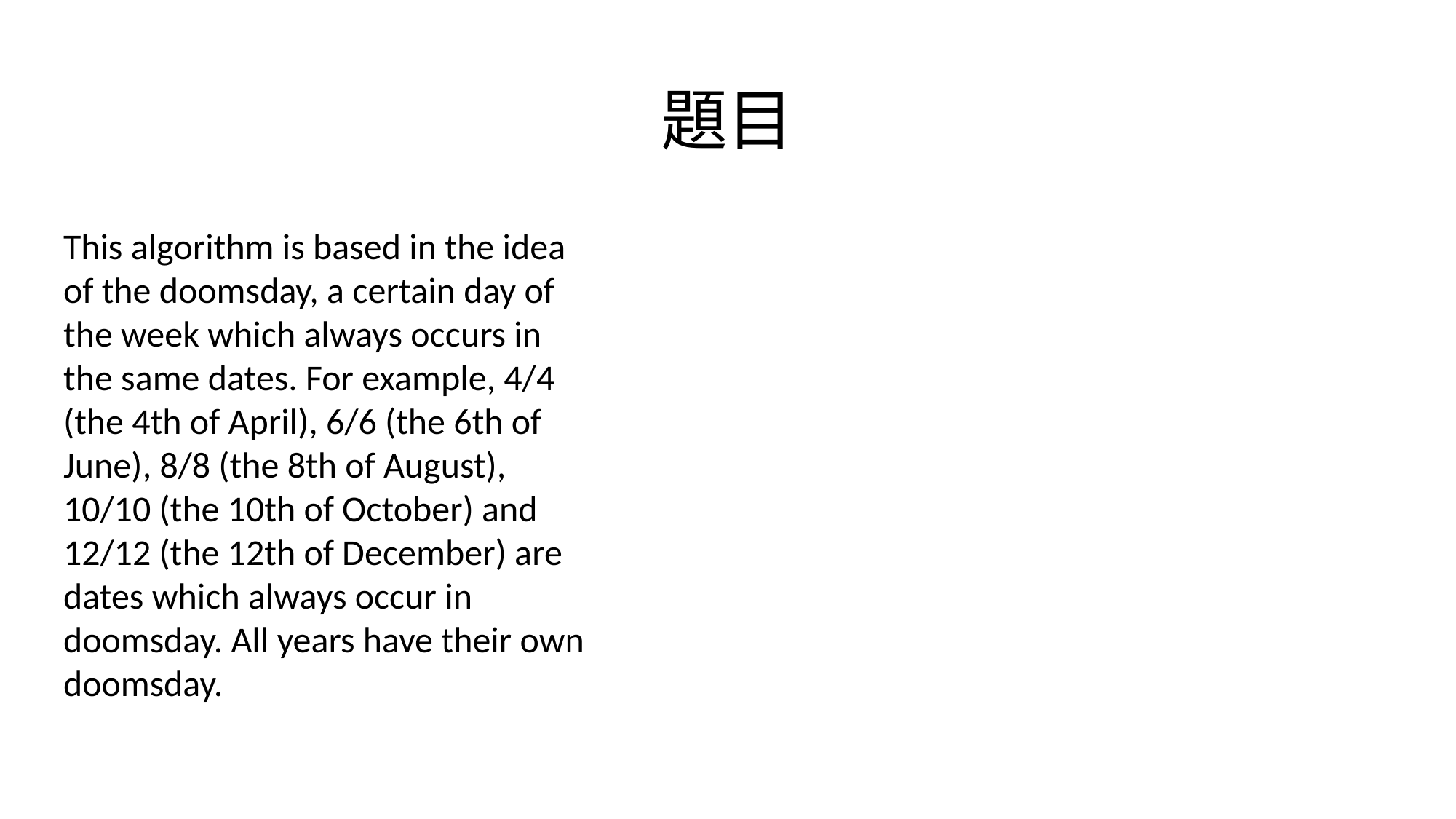

# 題目
This algorithm is based in the idea of the doomsday, a certain day of the week which always occurs in the same dates. For example, 4/4 (the 4th of April), 6/6 (the 6th of June), 8/8 (the 8th of August), 10/10 (the 10th of October) and 12/12 (the 12th of December) are dates which always occur in doomsday. All years have their own doomsday.